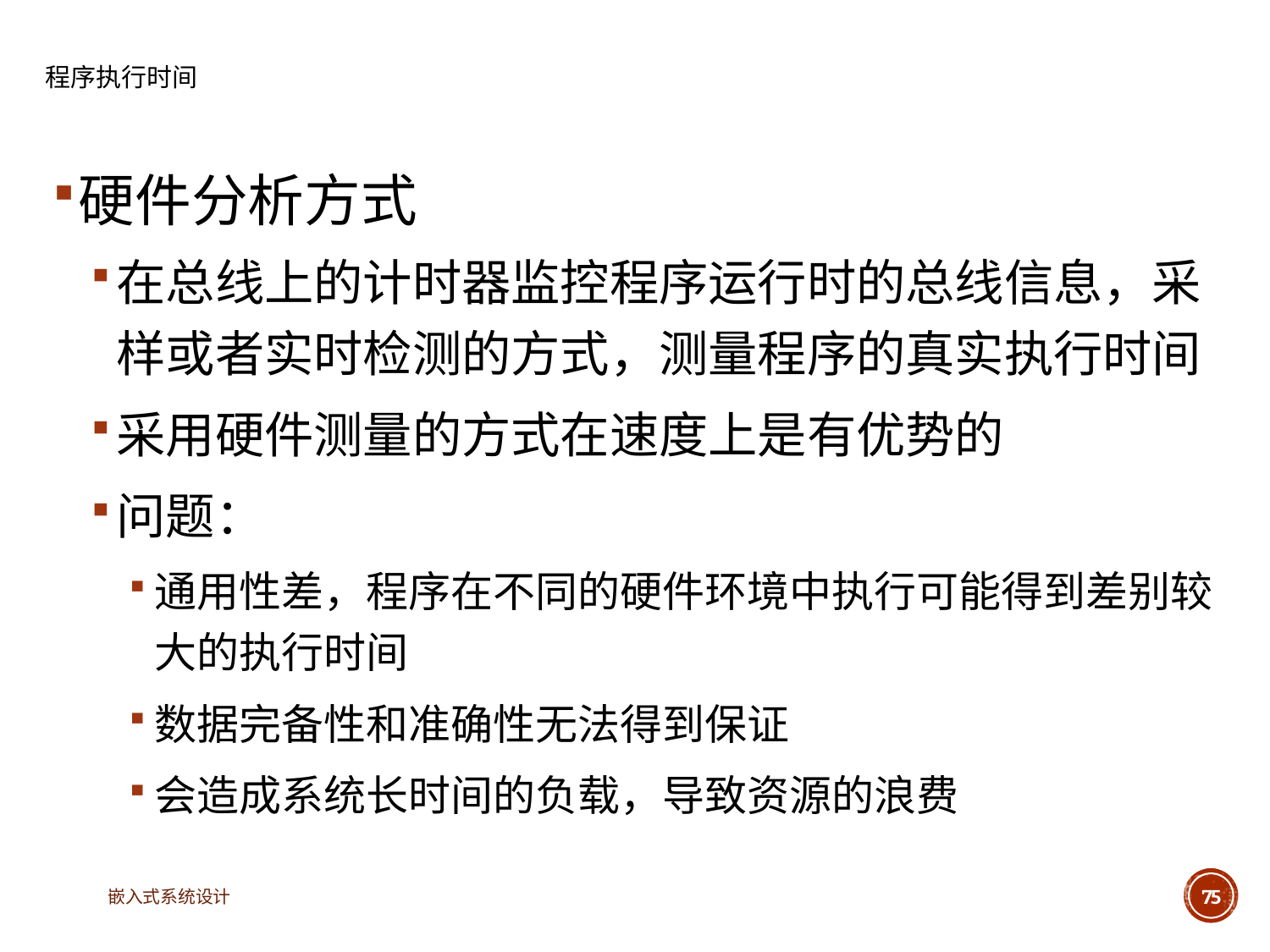

# 程序执行时间
硬件分析方式
在总线上的计时器监控程序运行时的总线信息，采样或者实时检测的方式，测量程序的真实执行时间
采用硬件测量的方式在速度上是有优势的
问题：
通用性差，程序在不同的硬件环境中执行可能得到差别较大的执行时间
数据完备性和准确性无法得到保证
会造成系统长时间的负载，导致资源的浪费
嵌入式系统设计
75